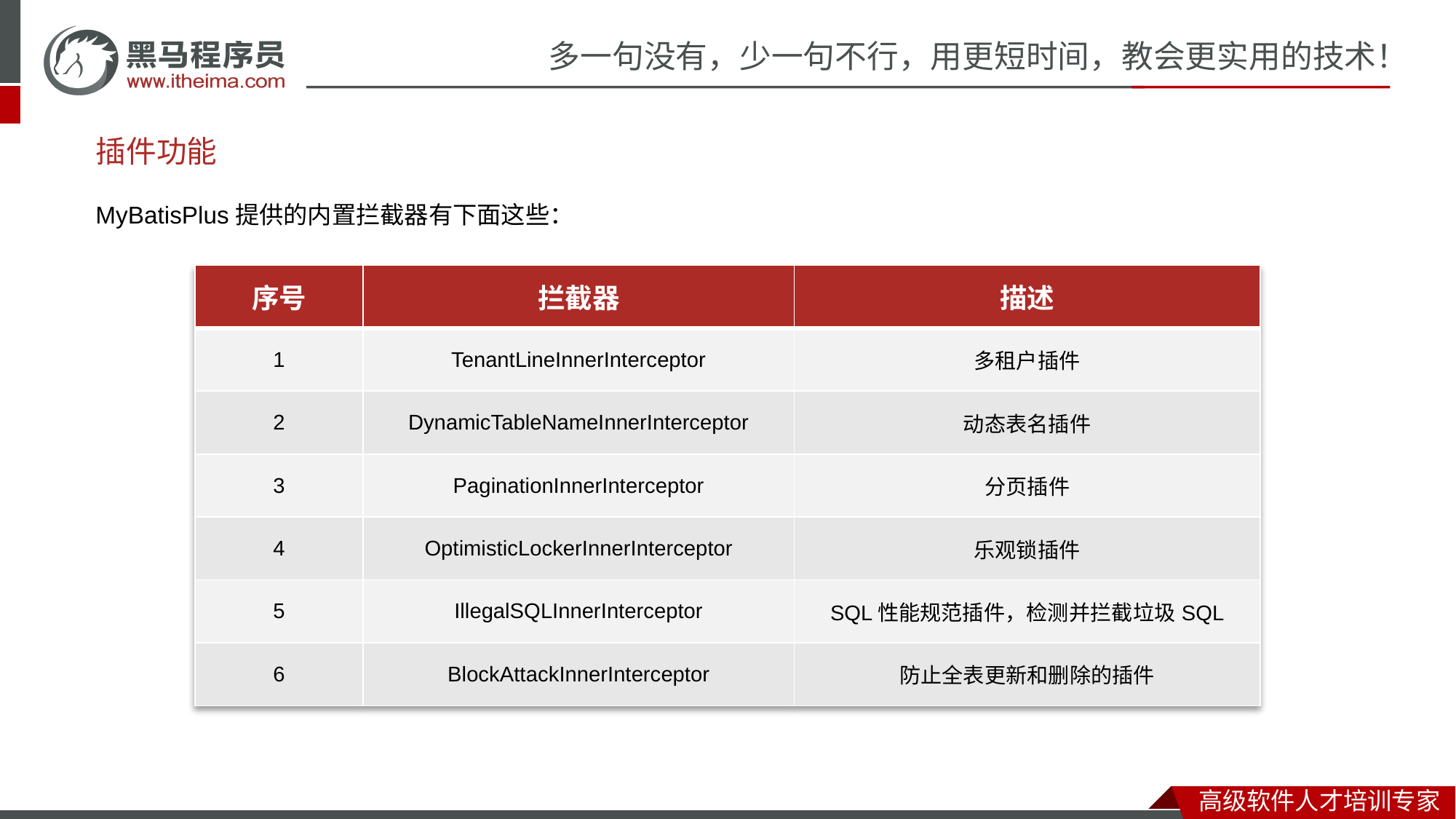

# 插件功能
MyBatisPlus提供的内置拦截器有下面这些：
| 序号 | 拦截器 | 描述 |
| --- | --- | --- |
| 1 | TenantLineInnerInterceptor | 多租户插件 |
| 2 | DynamicTableNameInnerInterceptor | 动态表名插件 |
| 3 | PaginationInnerInterceptor | 分页插件 |
| 4 | OptimisticLockerInnerInterceptor | 乐观锁插件 |
| 5 | IllegalSQLInnerInterceptor | SQL性能规范插件，检测并拦截垃圾SQL |
| 6 | BlockAttackInnerInterceptor | 防止全表更新和删除的插件 |